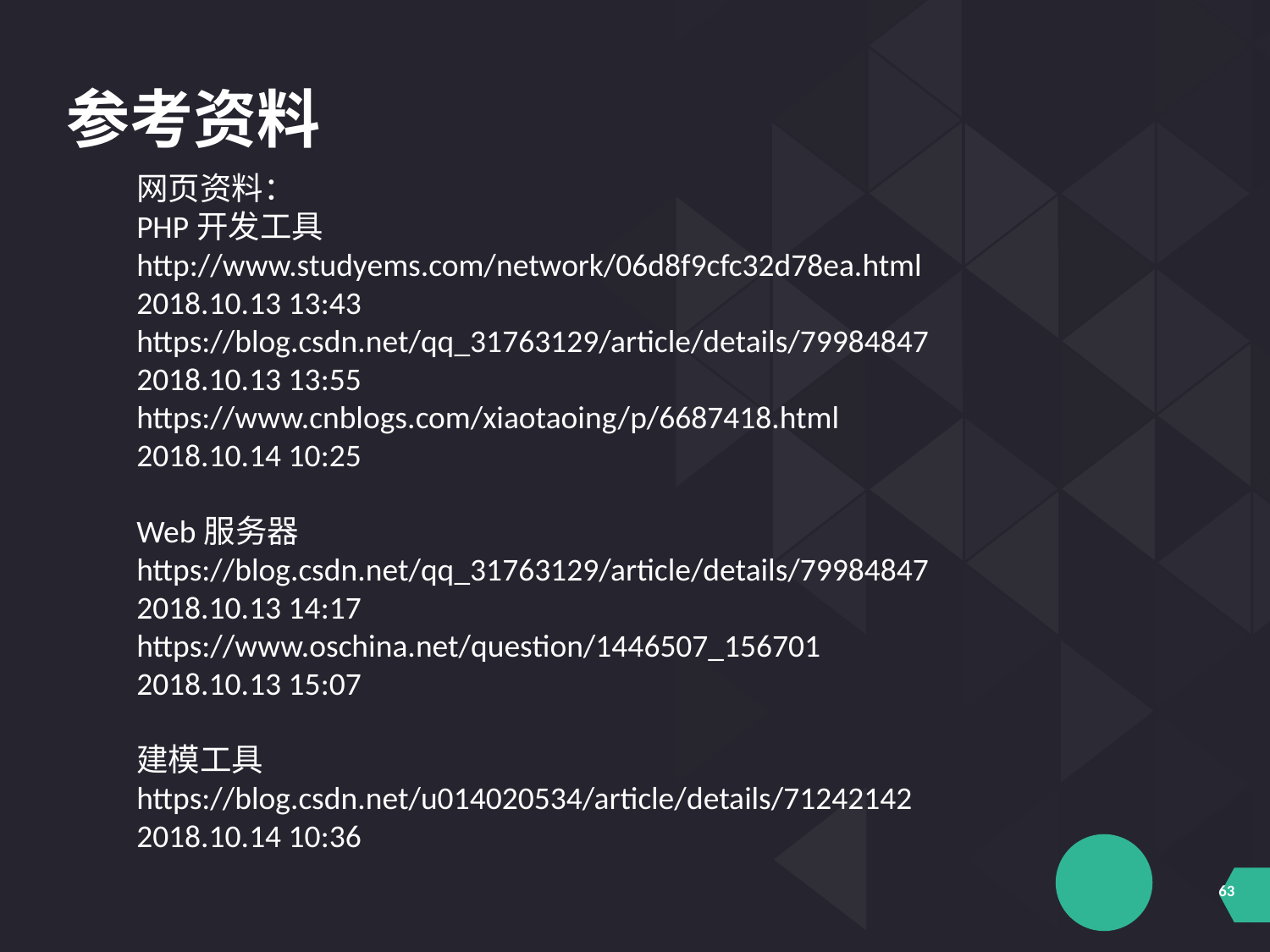

参考资料
网页资料：
PHP开发工具
http://www.studyems.com/network/06d8f9cfc32d78ea.html
2018.10.13 13:43
https://blog.csdn.net/qq_31763129/article/details/79984847
2018.10.13 13:55
https://www.cnblogs.com/xiaotaoing/p/6687418.html
2018.10.14 10:25

Web服务器
https://blog.csdn.net/qq_31763129/article/details/79984847
2018.10.13 14:17
https://www.oschina.net/question/1446507_156701
2018.10.13 15:07

建模工具
https://blog.csdn.net/u014020534/article/details/71242142
2018.10.14 10:36